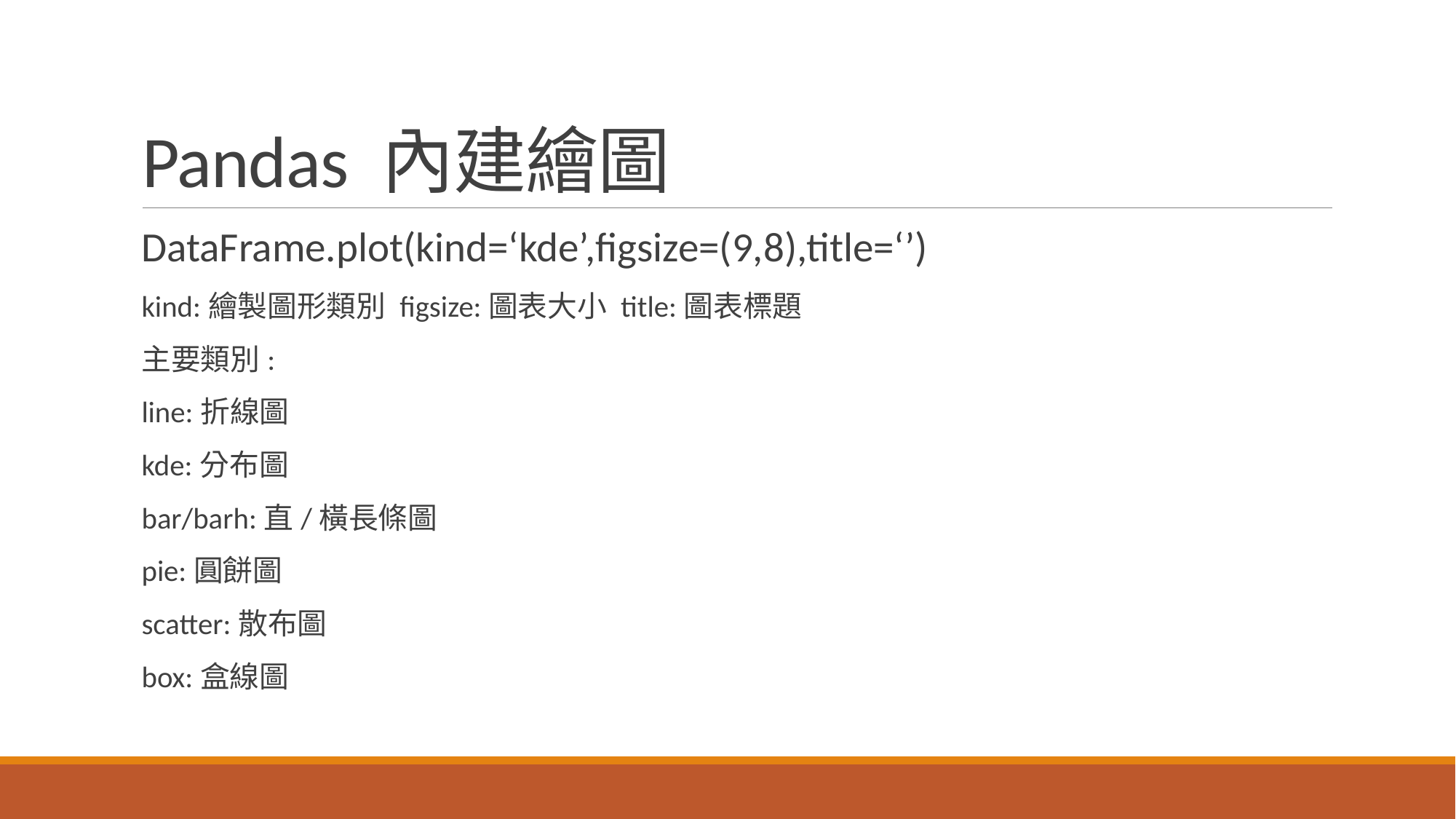

# Pandas 內建繪圖
DataFrame.plot(kind=‘kde’,figsize=(9,8),title=‘’)
kind:繪製圖形類別 figsize:圖表大小 title:圖表標題
主要類別:
line:折線圖
kde:分布圖
bar/barh:直/橫長條圖
pie:圓餅圖
scatter:散布圖
box:盒線圖